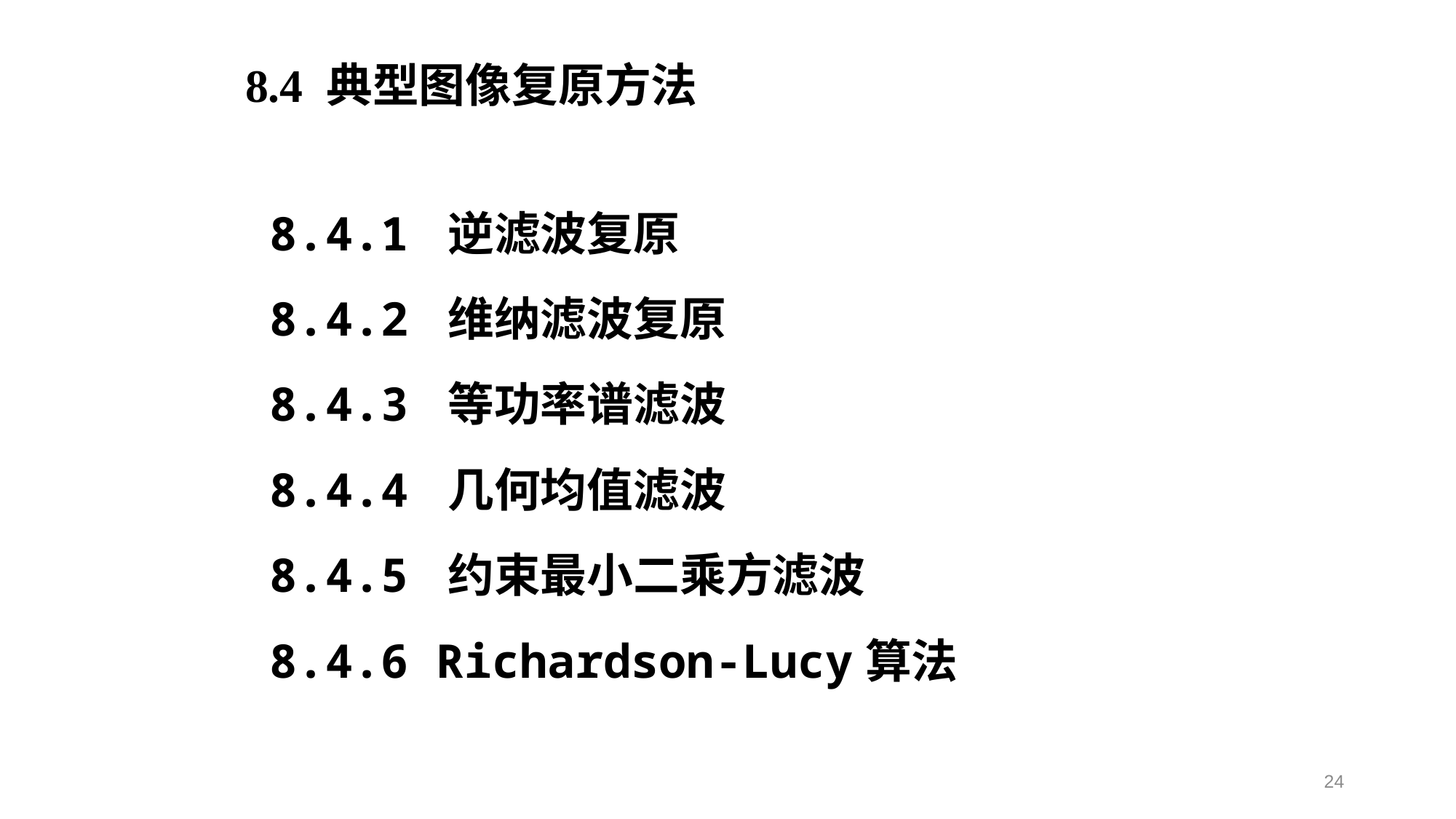

8.4 典型图像复原方法
8.4.1 逆滤波复原
8.4.2 维纳滤波复原
8.4.3 等功率谱滤波
8.4.4 几何均值滤波
8.4.5 约束最小二乘方滤波
8.4.6 Richardson-Lucy算法
24